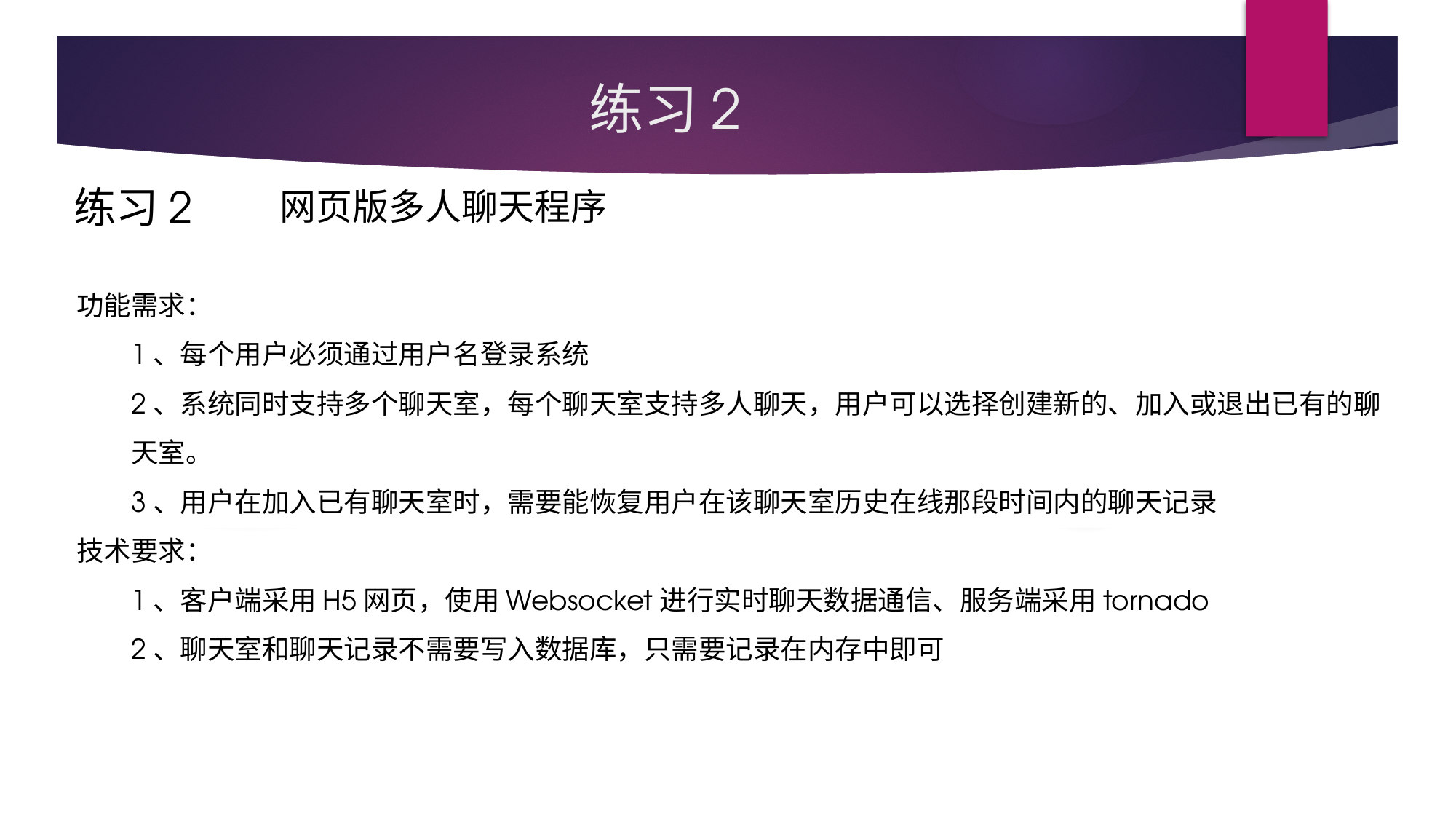

# 练习2
练习2
网页版多人聊天程序
功能需求：
1、每个用户必须通过用户名登录系统
2、系统同时支持多个聊天室，每个聊天室支持多人聊天，用户可以选择创建新的、加入或退出已有的聊天室。
3、用户在加入已有聊天室时，需要能恢复用户在该聊天室历史在线那段时间内的聊天记录
技术要求：
1、客户端采用H5网页，使用Websocket进行实时聊天数据通信、服务端采用tornado
2、聊天室和聊天记录不需要写入数据库，只需要记录在内存中即可